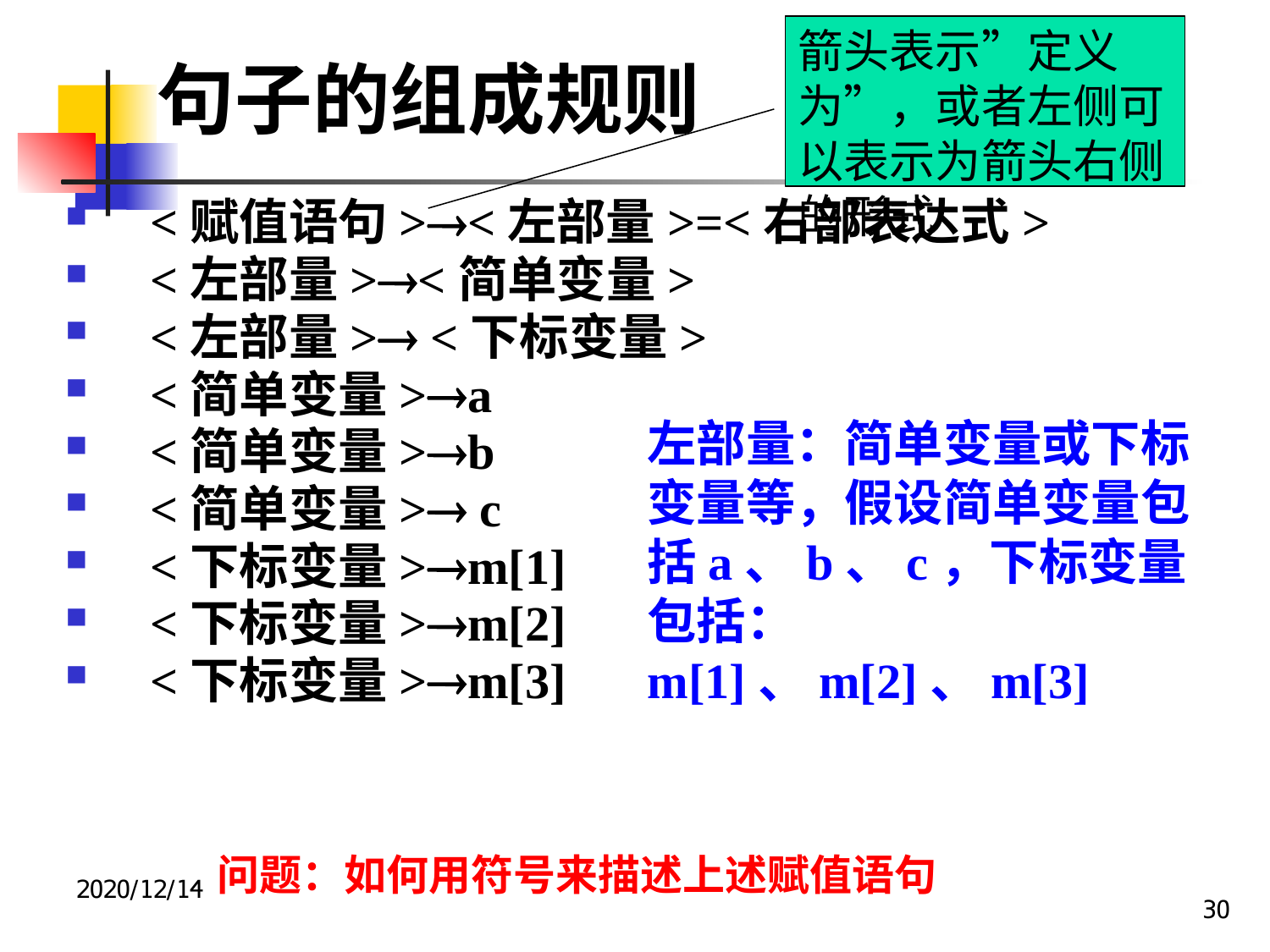

箭头表示”定义为”，或者左侧可以表示为箭头右侧的形式
句子的组成规则
<赋值语句>→<左部量>=<右部表达式>
<左部量>→<简单变量>
<左部量>→ <下标变量>
<简单变量>→a
<简单变量>→b
<简单变量>→ c
<下标变量>→m[1]
<下标变量>→m[2]
<下标变量>→m[3]
左部量：简单变量或下标变量等，假设简单变量包括a、b、c，下标变量包括：m[1]、m[2]、m[3]
问题：如何用符号来描述上述赋值语句
30
2020/12/14